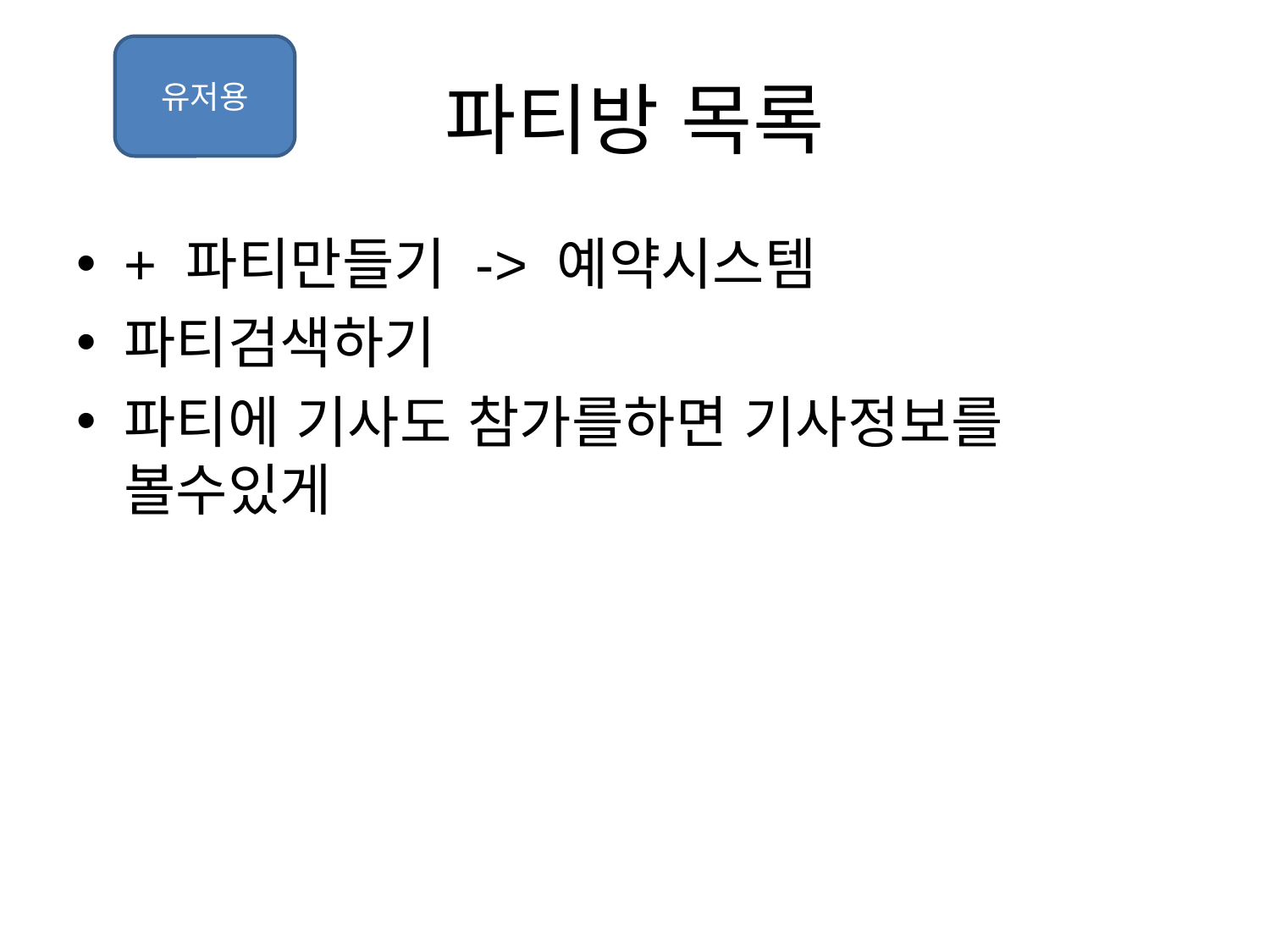

유저용
# 파티방 목록
+ 파티만들기 -> 예약시스템
파티검색하기
파티에 기사도 참가를하면 기사정보를 볼수있게